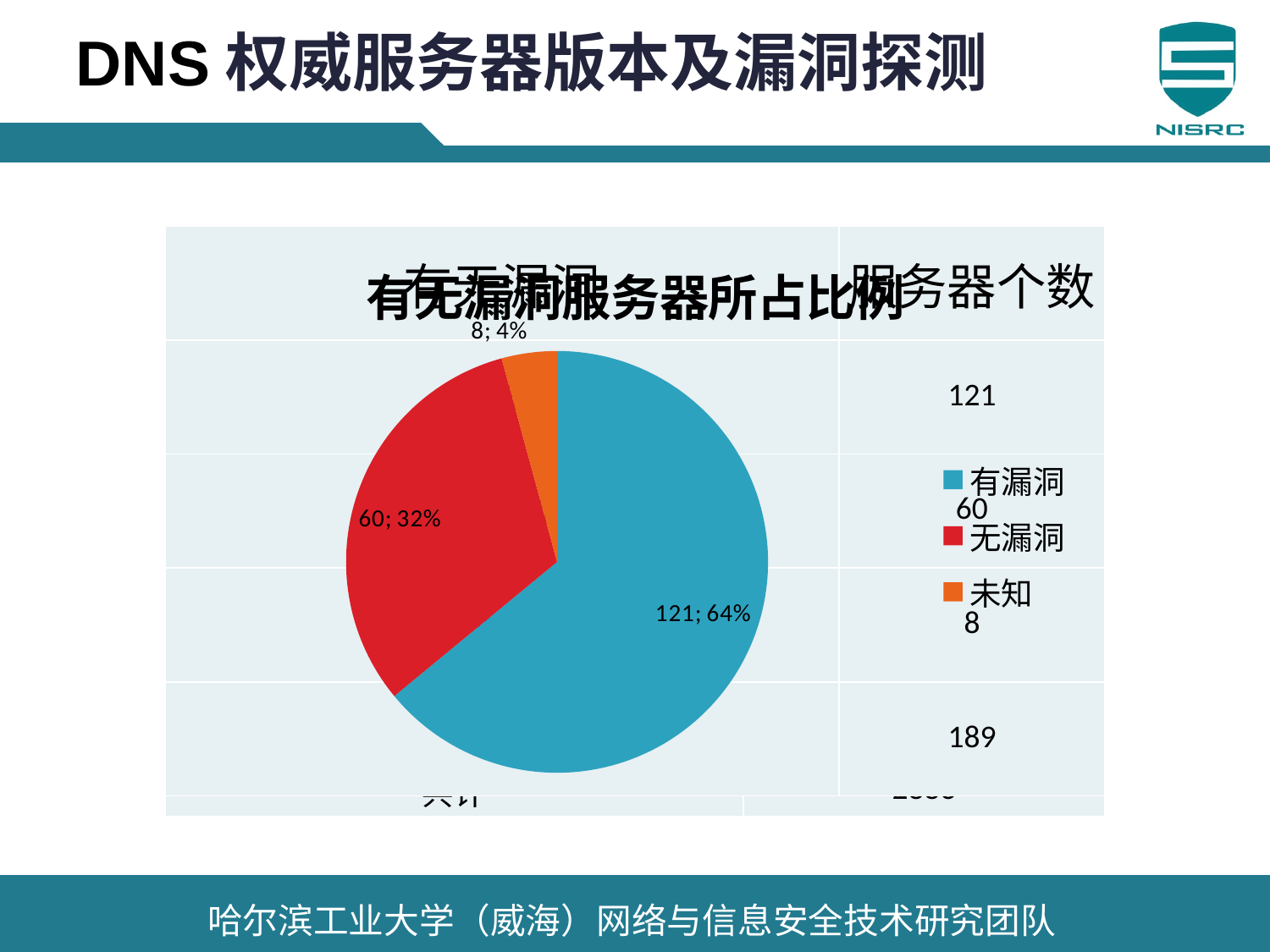

# DNS权威服务器版本及漏洞探测
| DNS软件 | 个数 |
| --- | --- |
| DNSPod | 1275 |
| 万网 | 272 |
| Bind | 187 |
| ZDNS | 45 |
| PowerDNS | 20 |
| UltraDNS Resolver | 5 |
| MyDNS | 3 |
| Microsoft DNS | 1 |
| 其他 | 1075 |
| 共计 | 2883 |

### Chart:

| Category |  |
|---|---|
| DNSPod | 1275.0 |
| 万网 | 272.0 |
| Bind | 189.0 |
| ZDNS | 45.0 |
| PowerDNS | 20.0 |
| UltraDNS Resolver | 5.0 |
| MyDNS | 3.0 |
| Microsoft DNS | 1.0 |
| 其他 | 1073.0 |
| Bind版本 | 服务器个数 |
| --- | --- |
| Bind8 | 43 |
| Bind9 | 138 |
| 未知 | 8 |
| 共计 | 189 |

### Chart:

| Category |  |
|---|---|
| Bind8 | 43.0 |
| Bind9 | 138.0 |
| 未知 | 8.0 |
| 有无漏洞 | 服务器个数 |
| --- | --- |
| 有漏洞 | 121 |
| 无漏洞 | 60 |
| 未知 | 8 |
| 共计 | 189 |

### Chart:

| Category |  |
|---|---|
| 有漏洞 | 121.0 |
| 无漏洞 | 60.0 |
| 未知 | 8.0 |